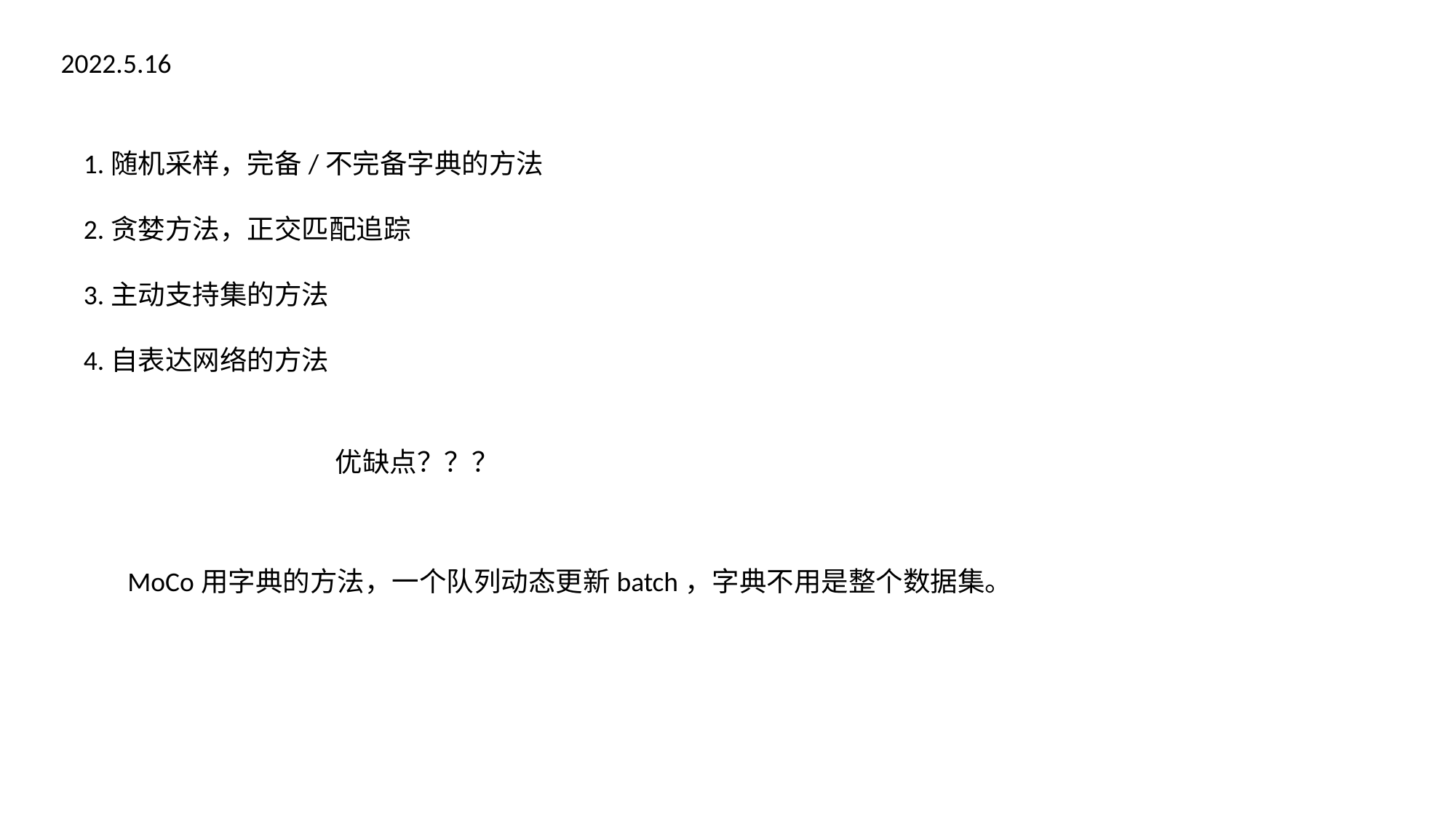

2022.5.16
1.随机采样，完备/不完备字典的方法

2.贪婪方法，正交匹配追踪

3.主动支持集的方法

4.自表达网络的方法
优缺点？？？
MoCo用字典的方法，一个队列动态更新batch，字典不用是整个数据集。